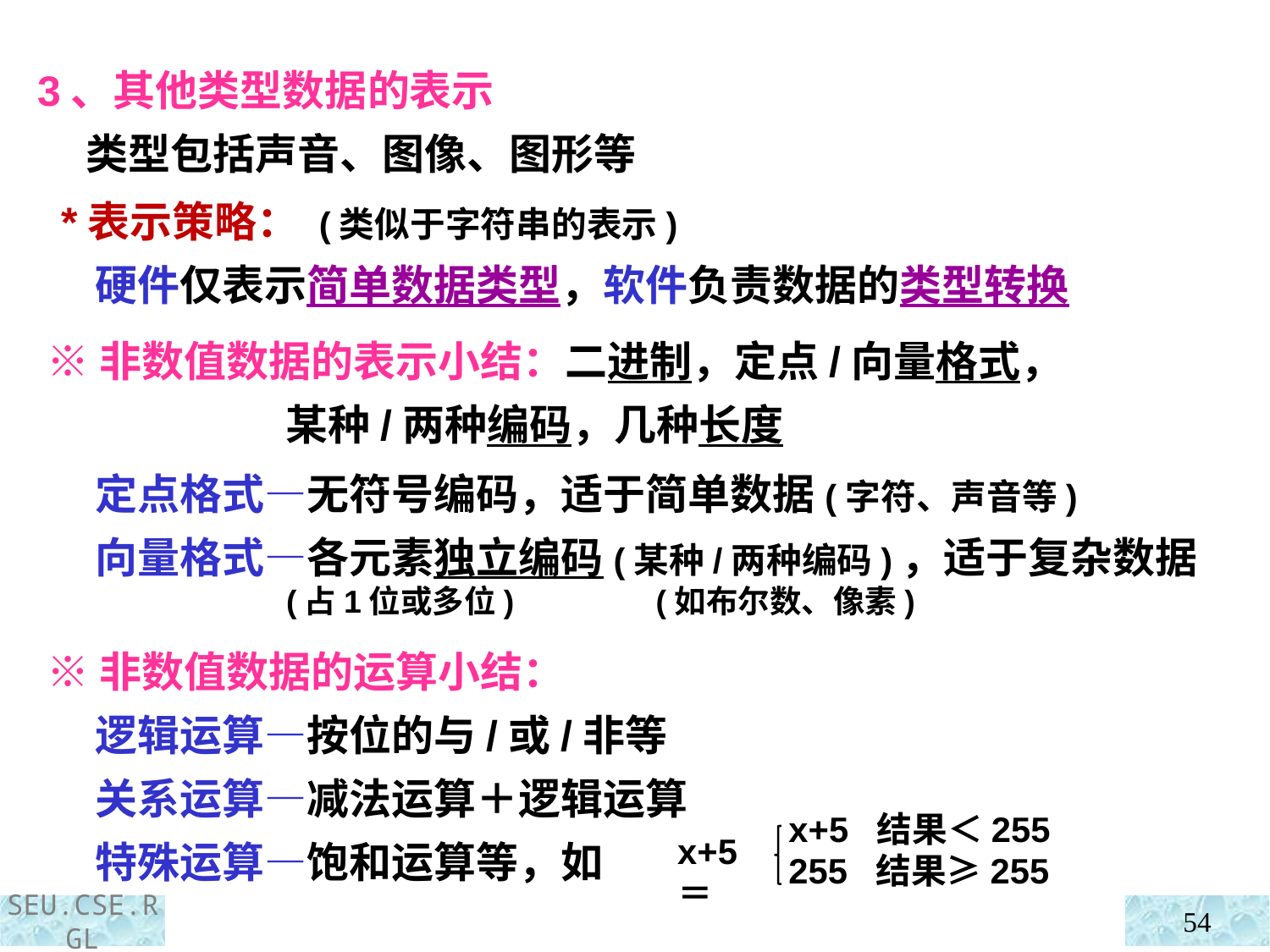

3、其他类型数据的表示
    类型包括声音、图像、图形等
  *表示策略： (类似于字符串的表示)
     硬件仅表示简单数据类型，软件负责数据的类型转换
 ※非数值数据的表示小结：二进制，定点/向量格式，
                         某种/两种编码，几种长度
     定点格式—无符号编码，适于简单数据(字符、声音等)
     向量格式—各元素独立编码(某种/两种编码)，适于复杂数据
                            (占1位或多位)                (如布尔数、像素)
 ※非数值数据的运算小结：
     逻辑运算—按位的与/或/非等
     关系运算—减法运算＋逻辑运算
     特殊运算—饱和运算等，如
x+5  结果＜255
255  结果≥255

x+5＝
54